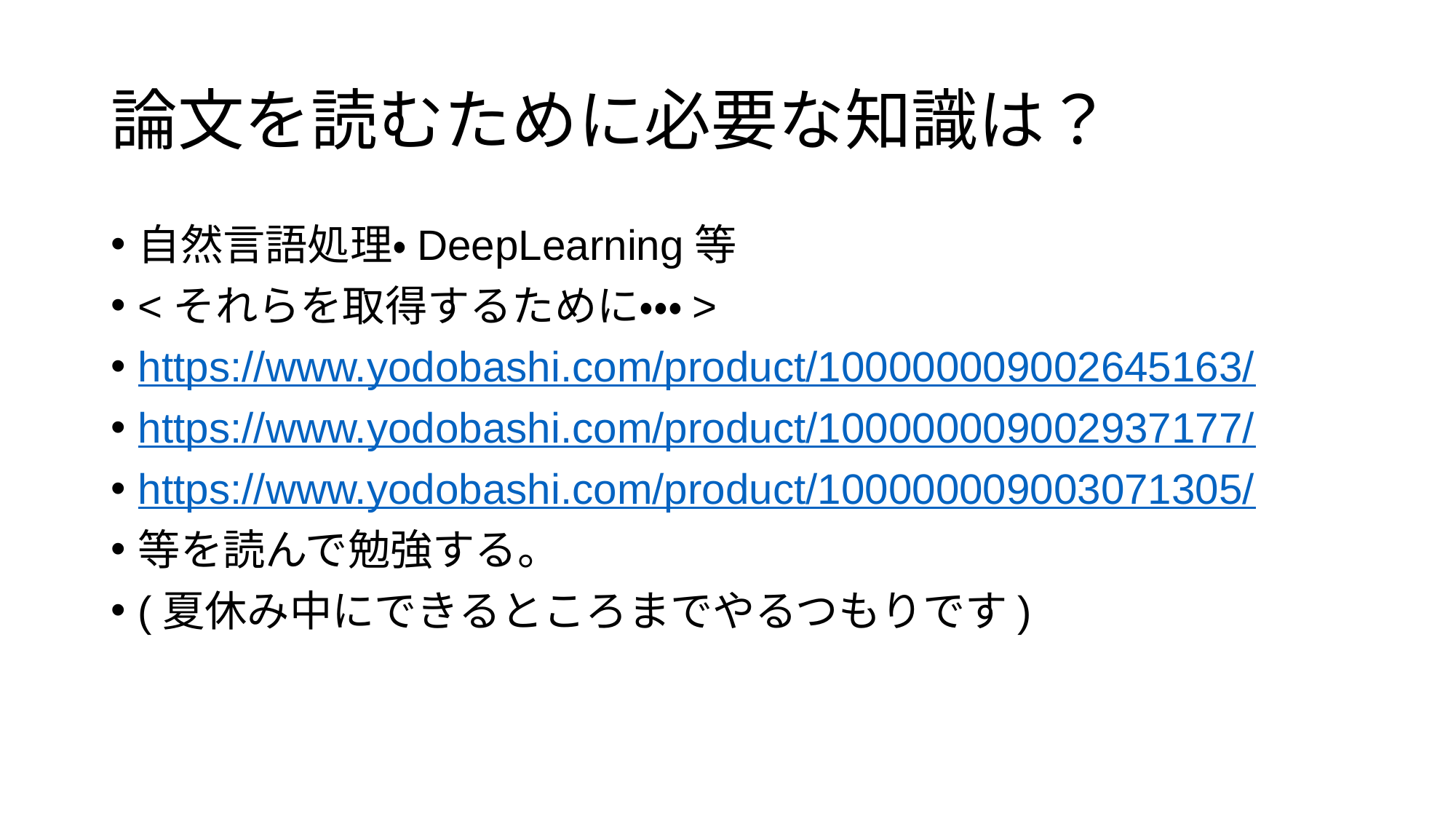

# 論文を読むために必要な知識は？
自然言語処理・DeepLearning等
<それらを取得するために・・・>
https://www.yodobashi.com/product/100000009002645163/
https://www.yodobashi.com/product/100000009002937177/
https://www.yodobashi.com/product/100000009003071305/
等を読んで勉強する。
(夏休み中にできるところまでやるつもりです)